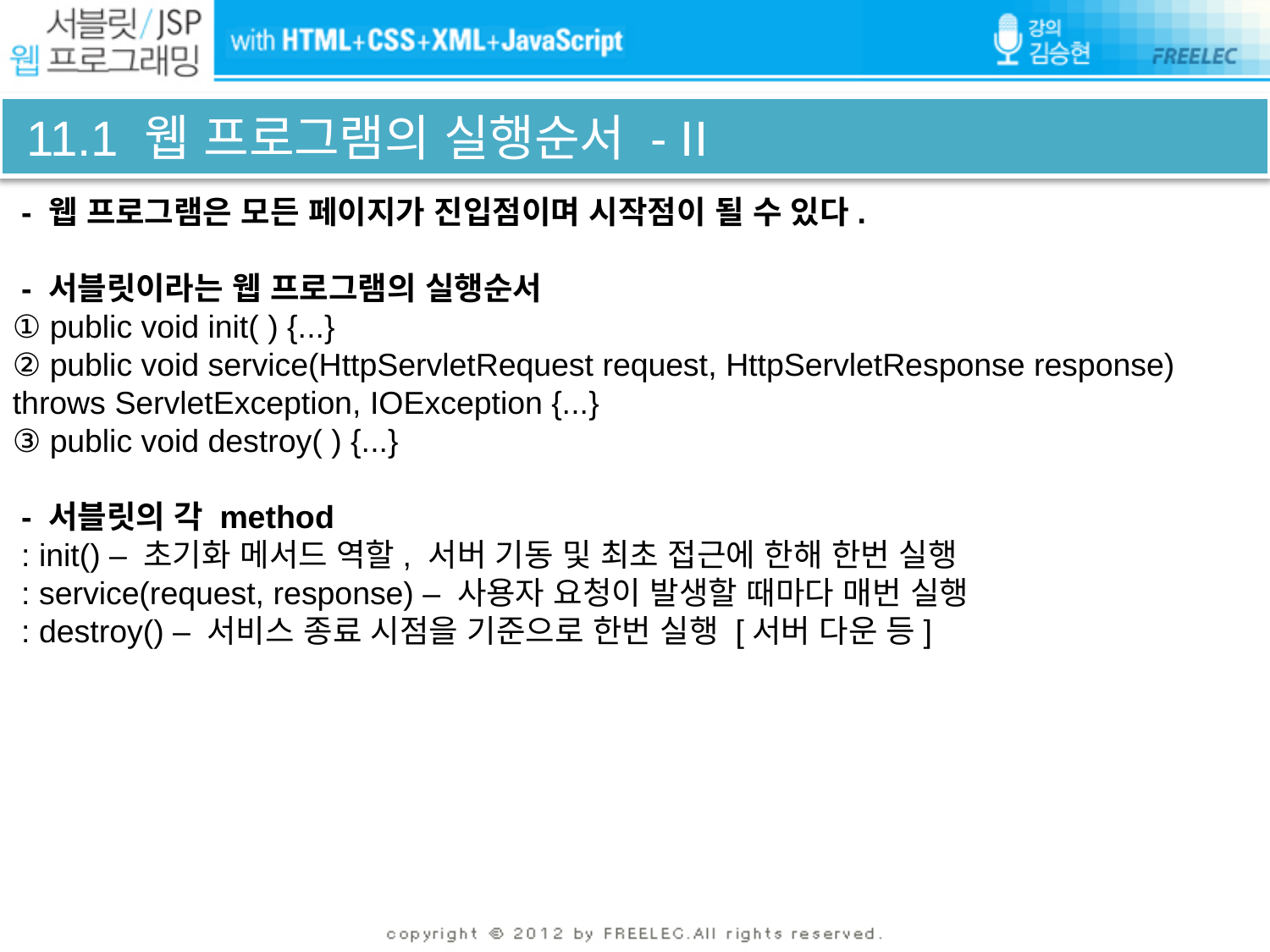

# 11.1 웹 프로그램의 실행순서 - II
 - 웹 프로그램은 모든 페이지가 진입점이며 시작점이 될 수 있다.

 - 서블릿이라는 웹 프로그램의 실행순서
① public void init( ) {...}
② public void service(HttpServletRequest request, HttpServletResponse response) throws ServletException, IOException {...}
③ public void destroy( ) {...}

 - 서블릿의 각 method
 : init() – 초기화 메서드 역할, 서버 기동 및 최초 접근에 한해 한번 실행
 : service(request, response) – 사용자 요청이 발생할 때마다 매번 실행
 : destroy() – 서비스 종료 시점을 기준으로 한번 실행 [서버 다운 등]